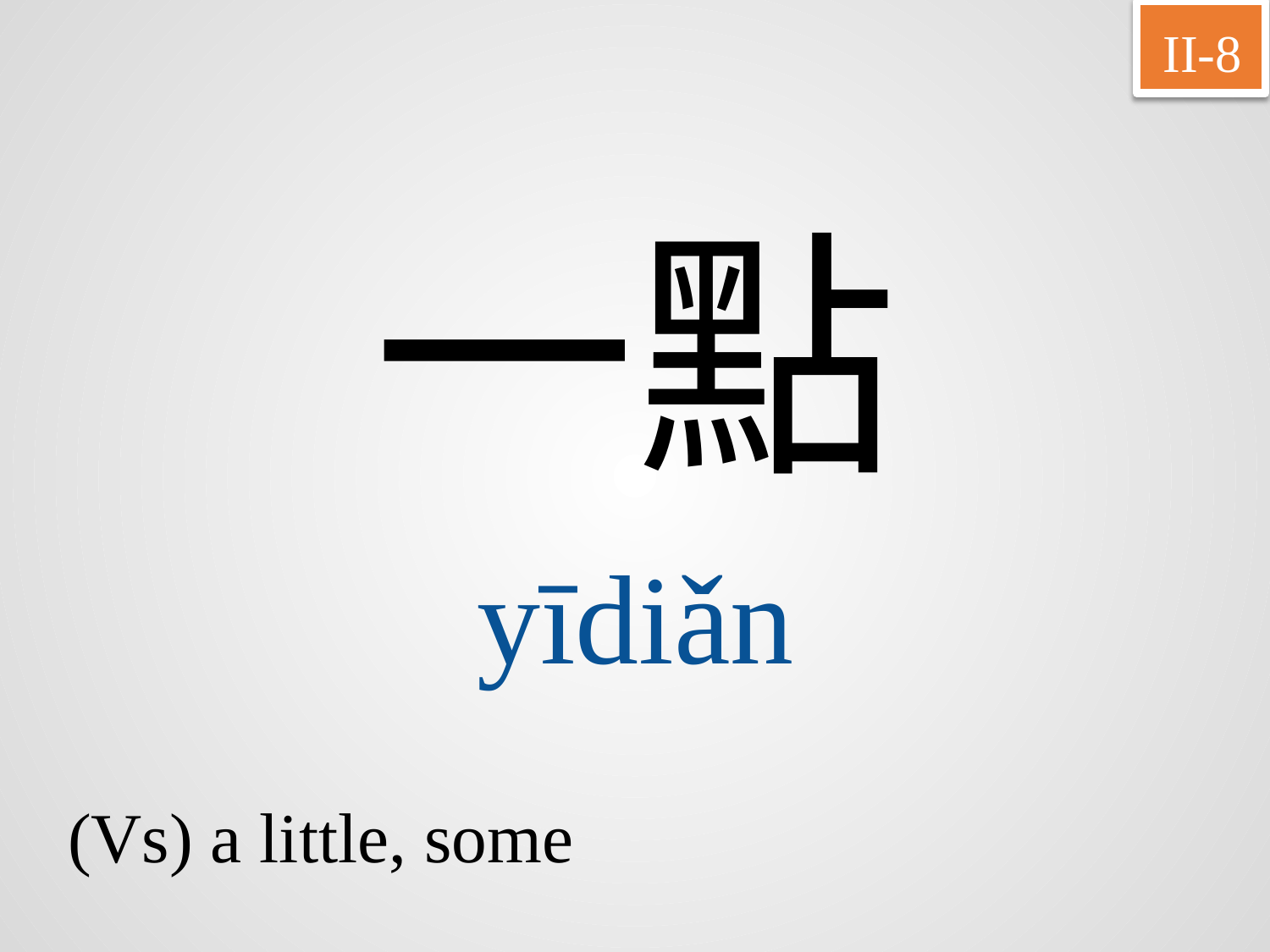

II-8

一點
yīdiǎn
(Vs) a little, some